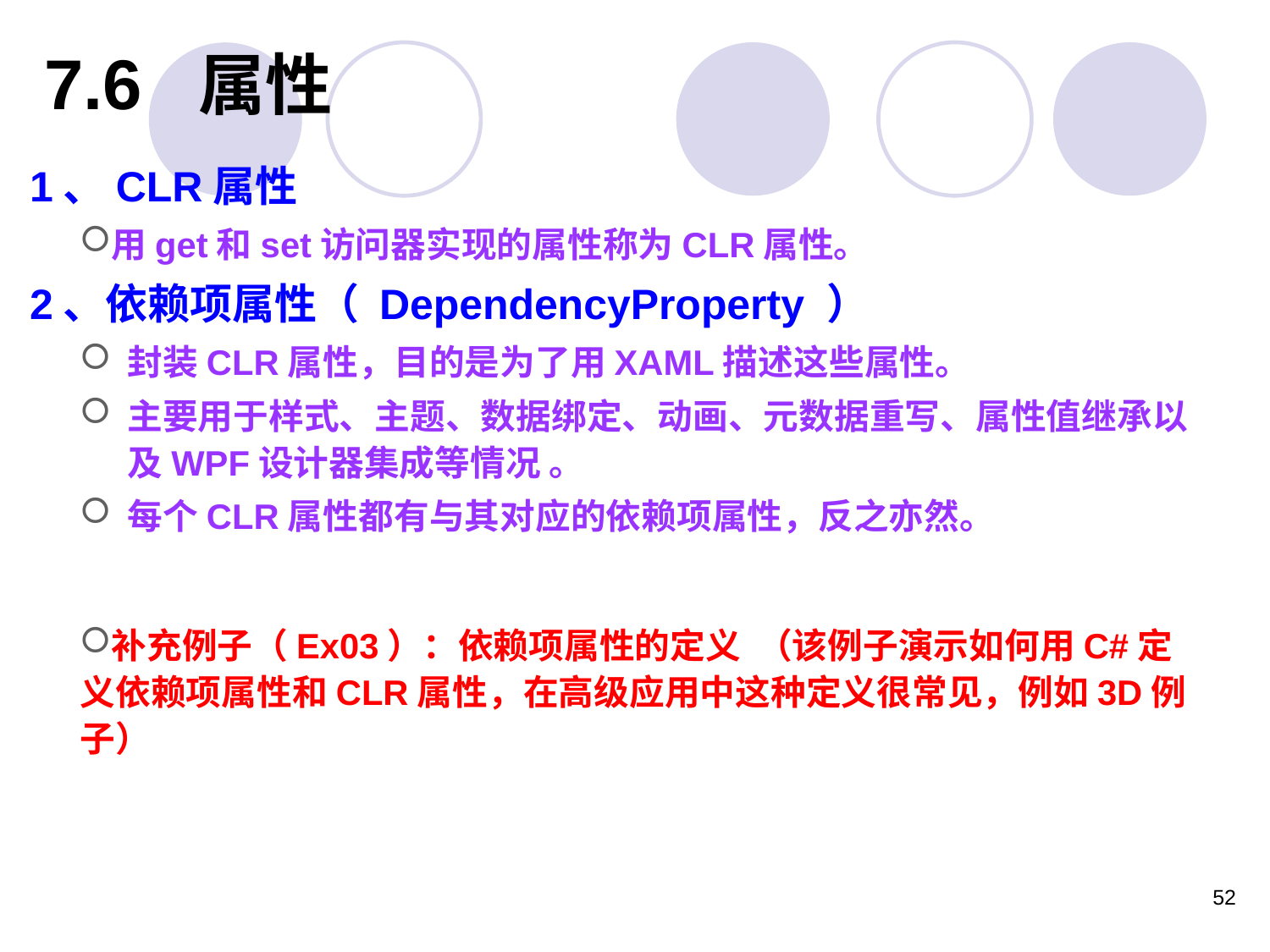

7.6  属性
1、CLR属性
用get和set访问器实现的属性称为CLR属性。
2、依赖项属性（ DependencyProperty ）
封装CLR属性，目的是为了用XAML描述这些属性。
主要用于样式、主题、数据绑定、动画、元数据重写、属性值继承以及WPF设计器集成等情况 。
每个CLR属性都有与其对应的依赖项属性，反之亦然。

补充例子（Ex03）：依赖项属性的定义  （该例子演示如何用C#定义依赖项属性和CLR属性，在高级应用中这种定义很常见，例如3D例子）

52